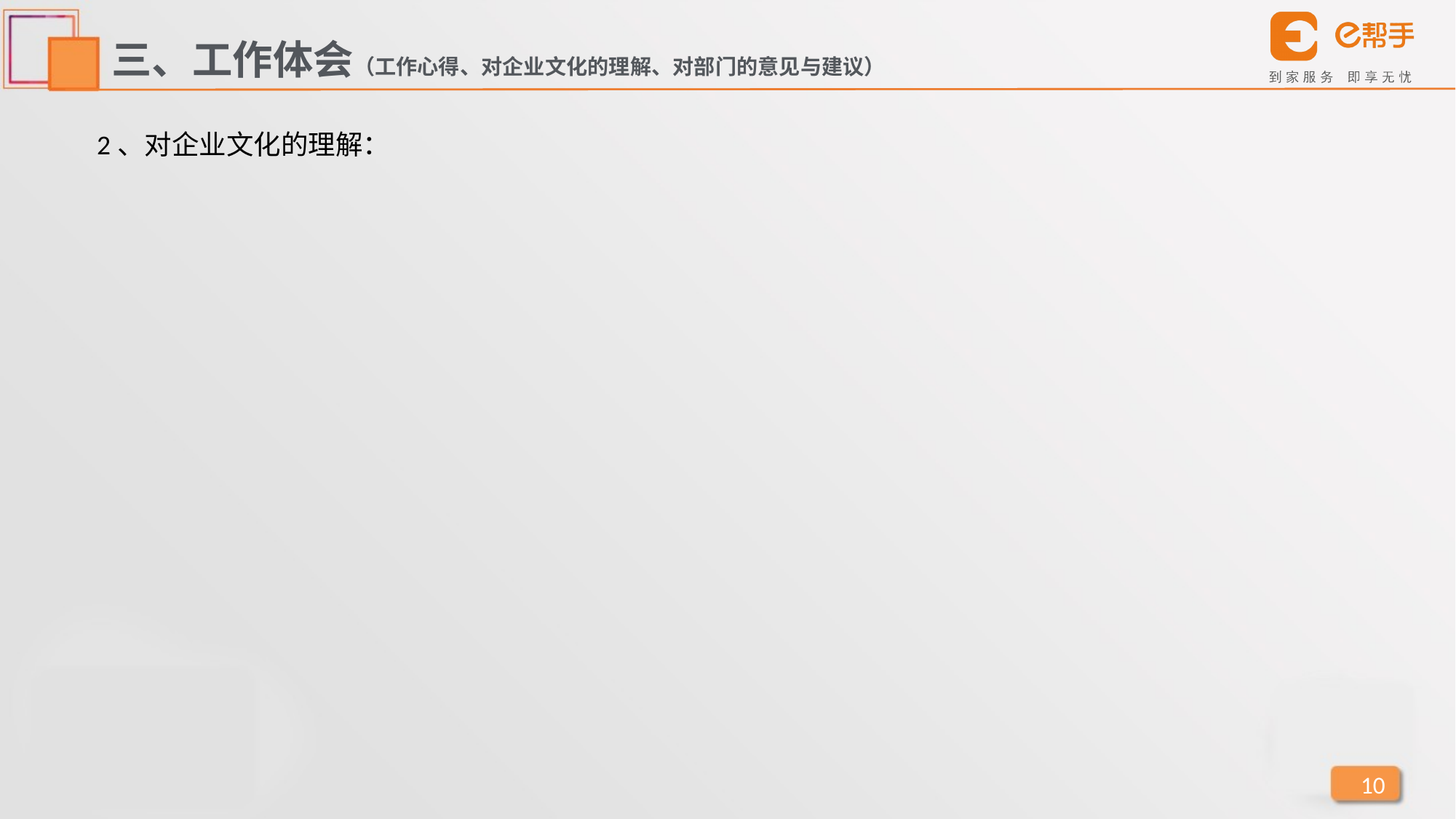

三、工作体会（工作心得、对企业文化的理解、对部门的意见与建议）
2、对企业文化的理解：
10